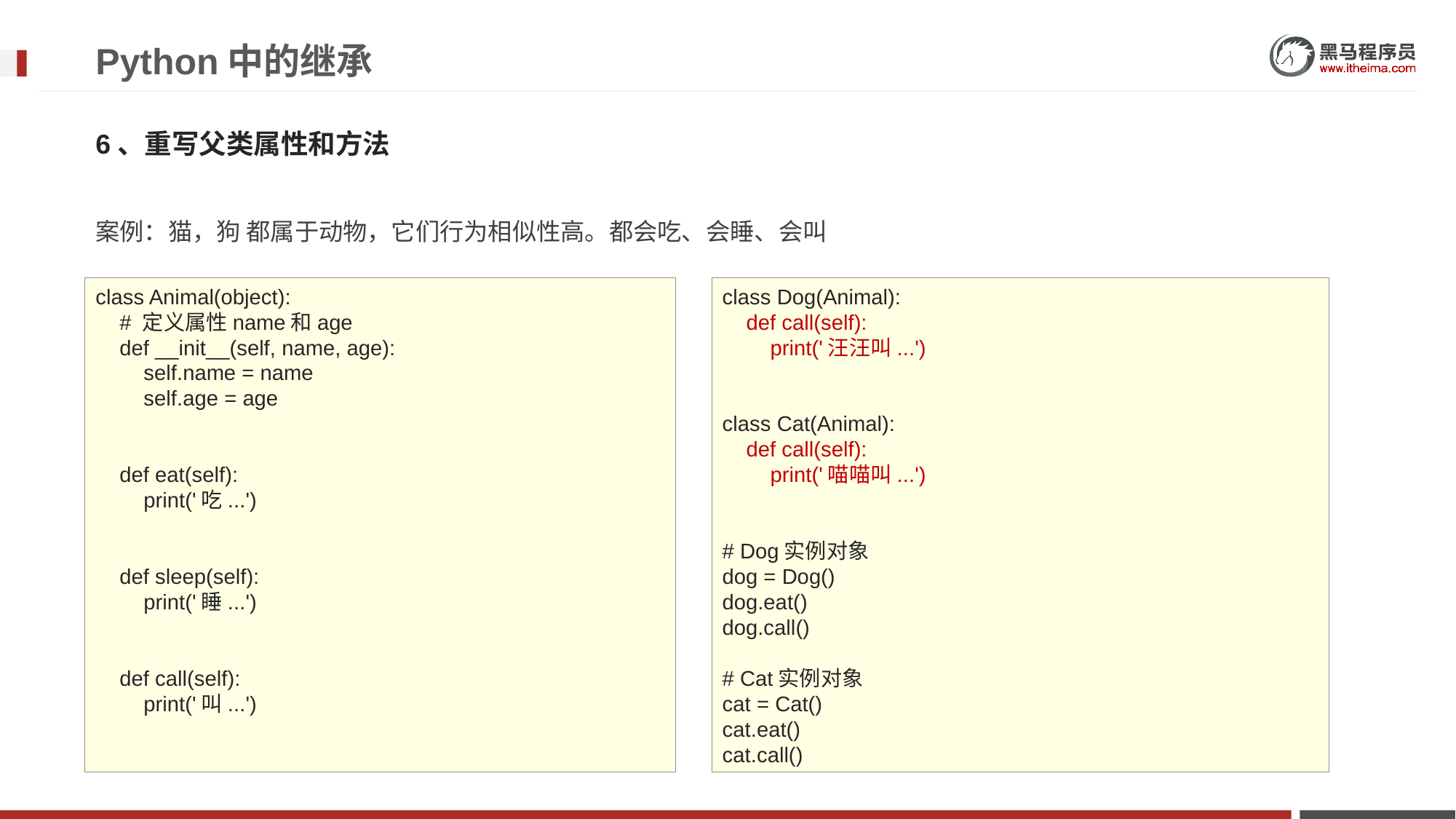

# Python中的继承
6、重写父类属性和方法
案例：猫，狗 都属于动物，它们行为相似性高。都会吃、会睡、会叫
class Animal(object):
    # 定义属性name和age
    def __init__(self, name, age):
        self.name = name
        self.age = age

    def eat(self):
        print('吃...')

    def sleep(self):
        print('睡...')

    def call(self):
        print('叫...')

class Dog(Animal):
    def call(self):
        print('汪汪叫...')

class Cat(Animal):
    def call(self):
        print('喵喵叫...')

# Dog实例对象
dog = Dog()
dog.eat()
dog.call()

# Cat实例对象
cat = Cat()
cat.eat()
cat.call()